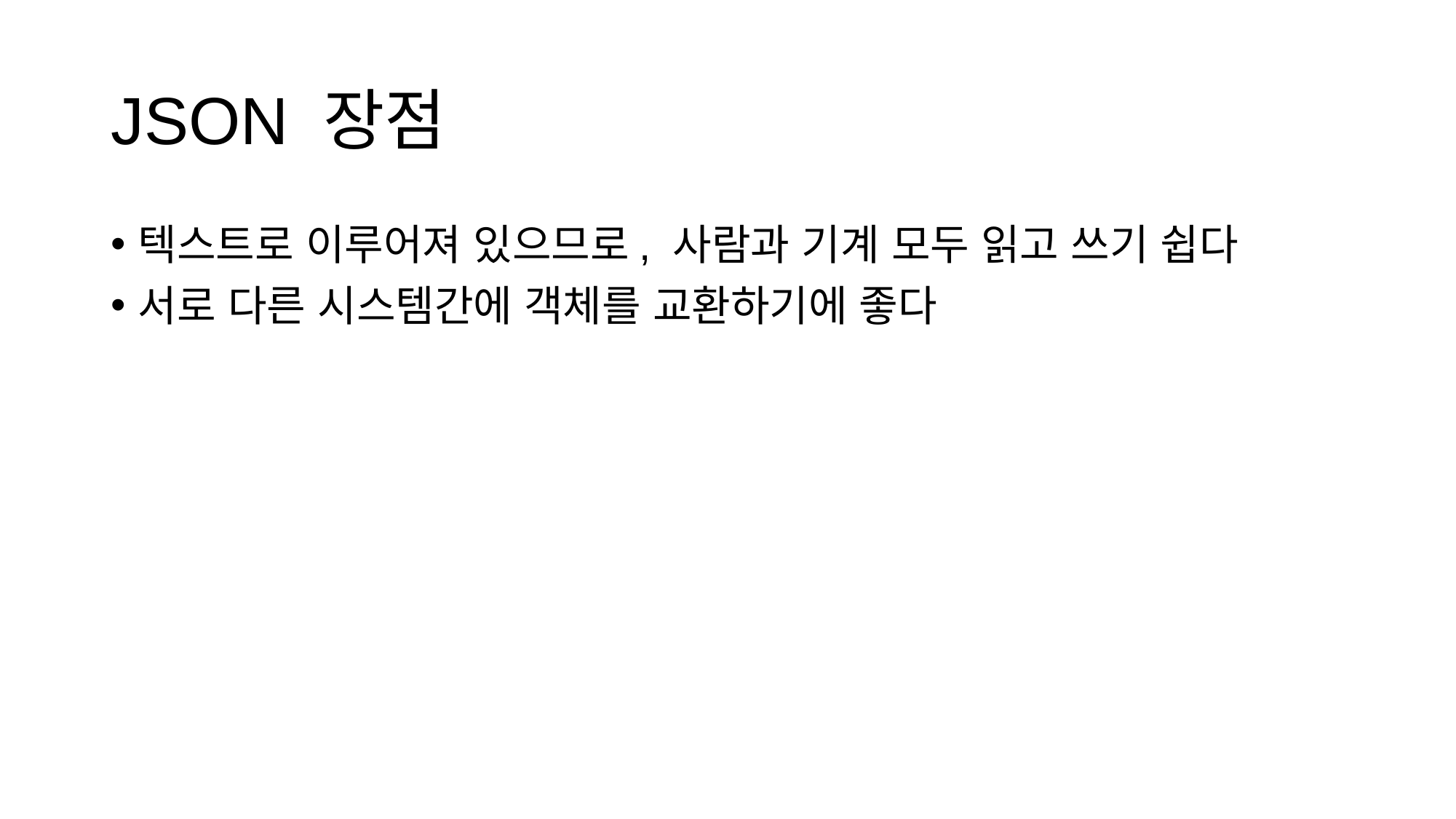

# JSON 장점
텍스트로 이루어져 있으므로, 사람과 기계 모두 읽고 쓰기 쉽다
서로 다른 시스템간에 객체를 교환하기에 좋다